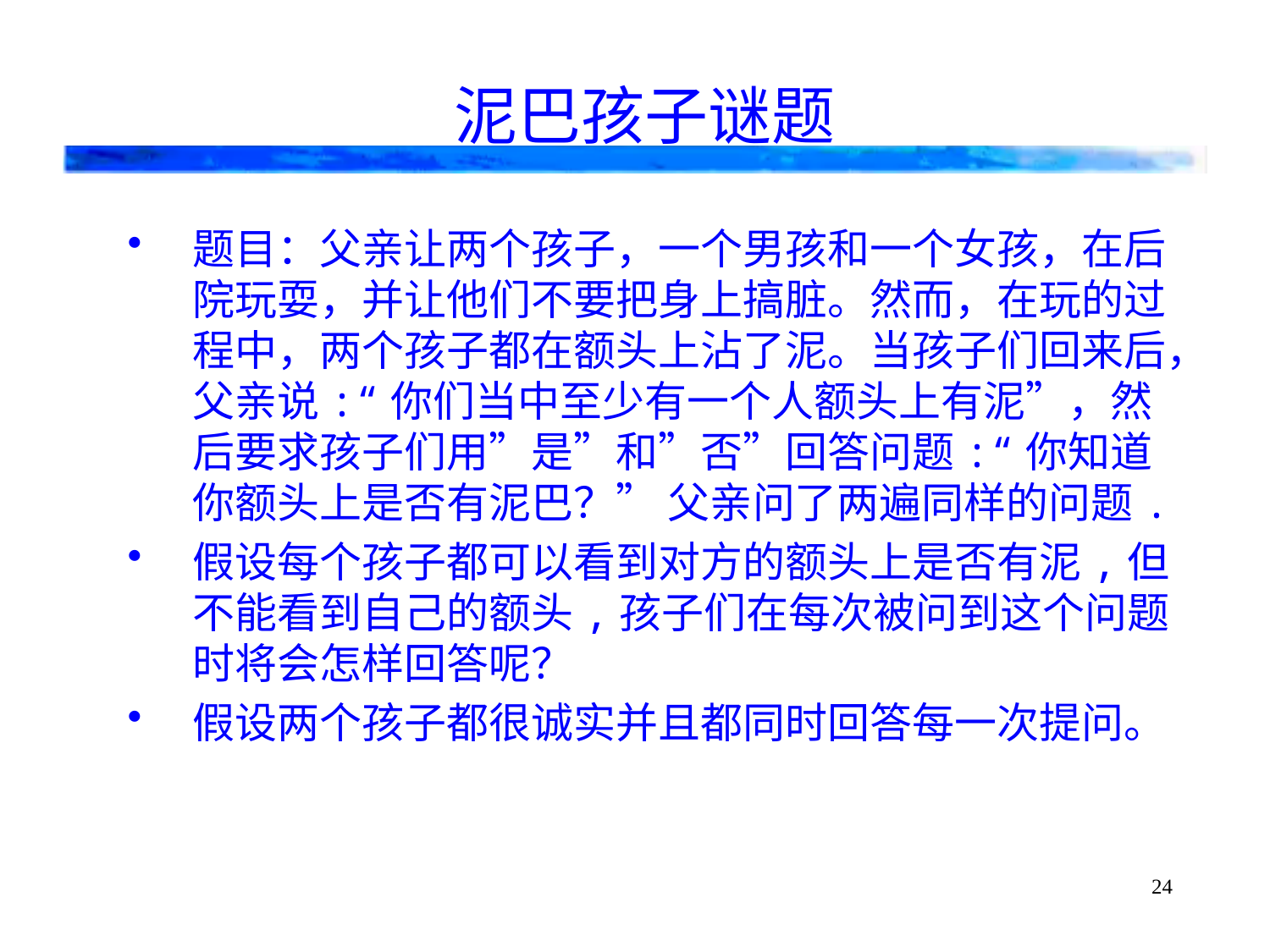

泥巴孩子谜题
题目：父亲让两个孩子，一个男孩和一个女孩，在后院玩耍，并让他们不要把身上搞脏。然而，在玩的过程中，两个孩子都在额头上沾了泥。当孩子们回来后，父亲说:“你们当中至少有一个人额头上有泥”，然后要求孩子们用”是”和”否”回答问题:“你知道你额头上是否有泥巴？” 父亲问了两遍同样的问题.
假设每个孩子都可以看到对方的额头上是否有泥,但不能看到自己的额头,孩子们在每次被问到这个问题时将会怎样回答呢？
假设两个孩子都很诚实并且都同时回答每一次提问。
24